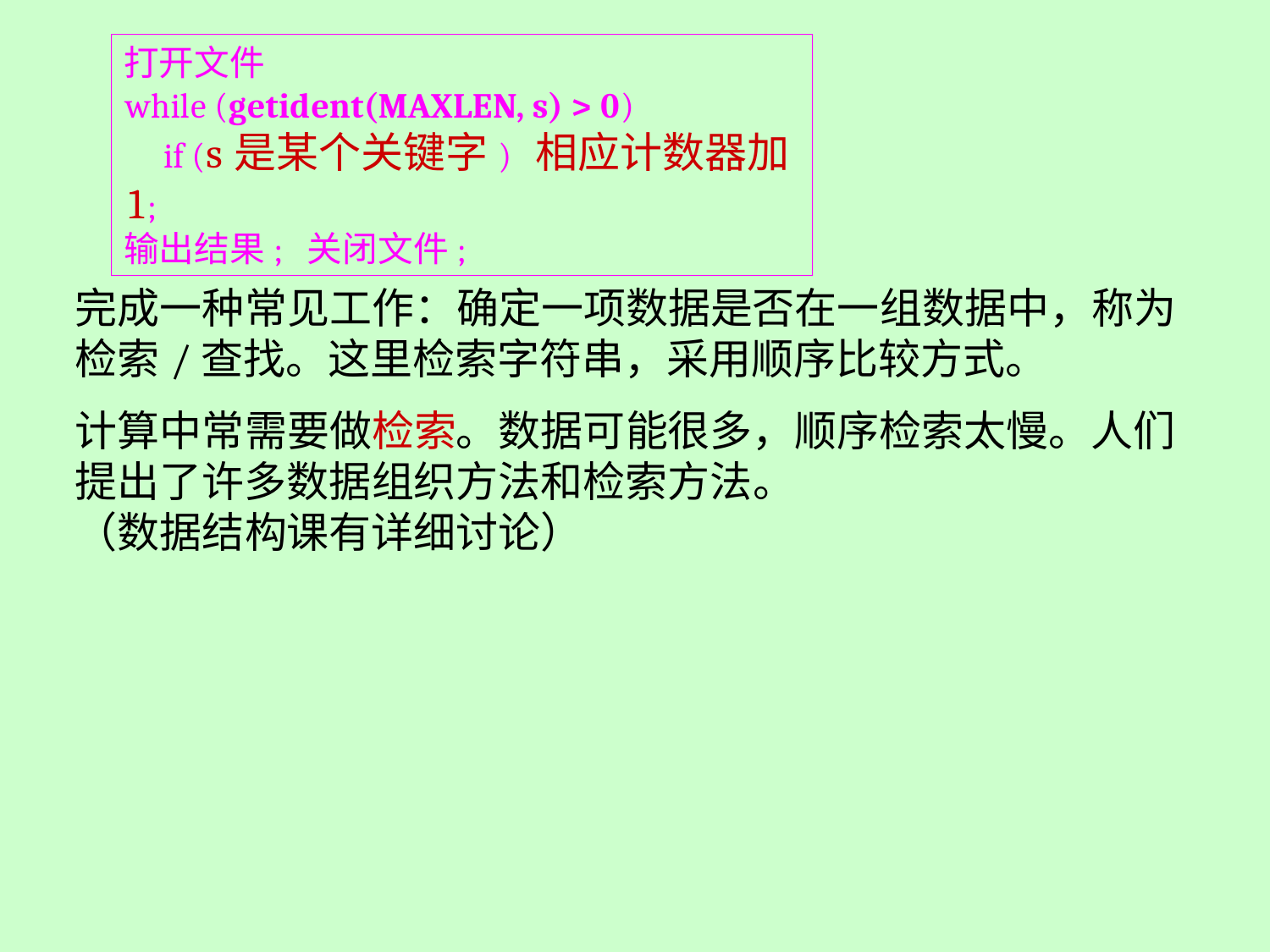

打开文件
while (getident(MAXLEN, s) > 0)
     if (s是某个关键字)  相应计数器加1;
输出结果;  关闭文件;
完成一种常见工作：确定一项数据是否在一组数据中，称为检索/查找。这里检索字符串，采用顺序比较方式。
计算中常需要做检索。数据可能很多，顺序检索太慢。人们提出了许多数据组织方法和检索方法。
（数据结构课有详细讨论）

126